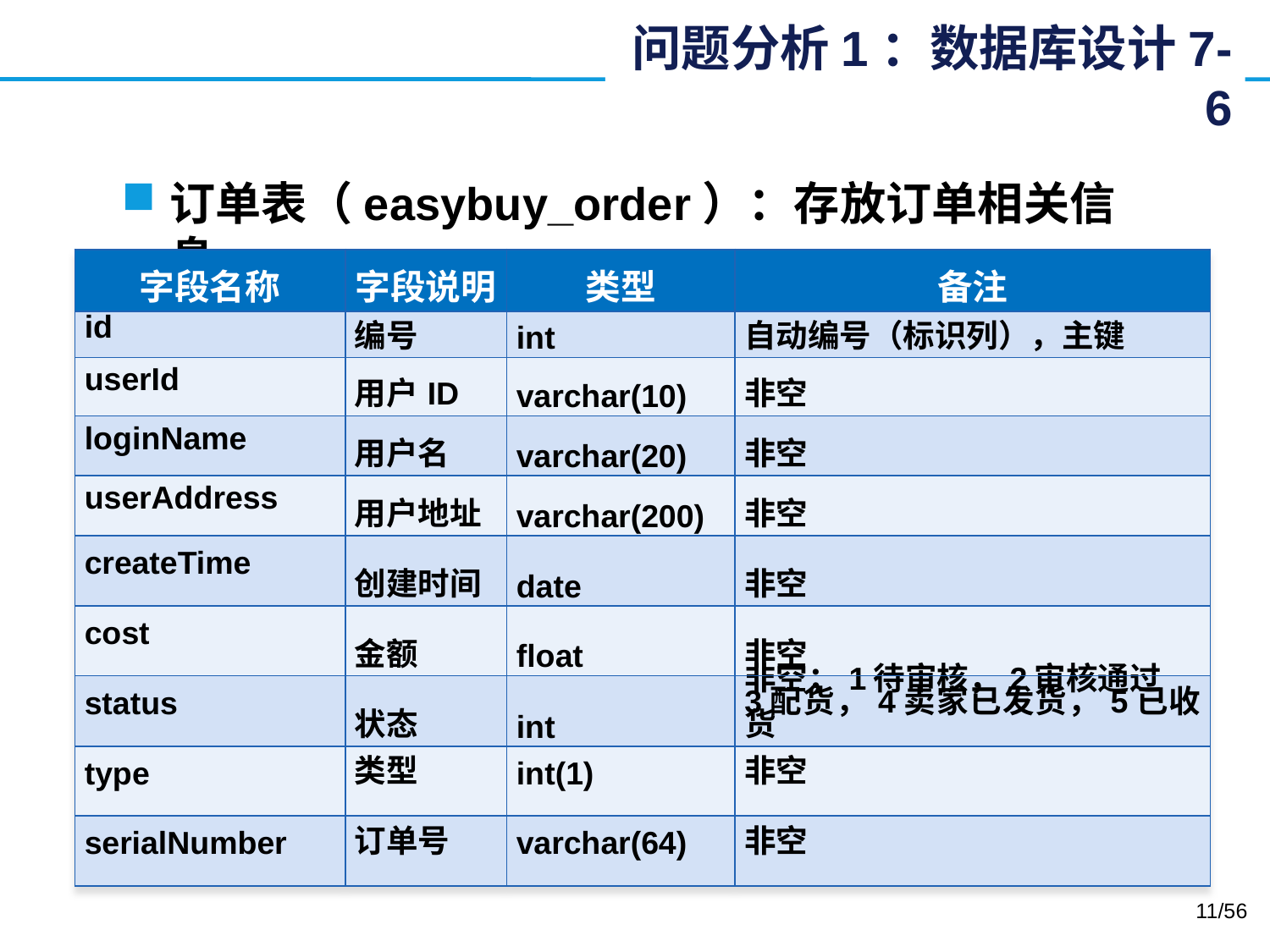

# 问题分析1：数据库设计7-6
订单表（easybuy_order）：存放订单相关信息
| 字段名称 | 字段说明 | 类型 | 备注 |
| --- | --- | --- | --- |
| id | 编号 | int | 自动编号（标识列），主键 |
| userId | 用户ID | varchar(10) | 非空 |
| loginName | 用户名 | varchar(20) | 非空 |
| userAddress | 用户地址 | varchar(200) | 非空 |
| createTime | 创建时间 | date | 非空 |
| cost | 金额 | float | 非空 |
| status | 状态 | int | 非空；1待审核，2审核通过 3配货，4卖家已发货，5已收货 |
| type | 类型 | int(1) | 非空 |
| serialNumber | 订单号 | varchar(64) | 非空 |
11/56